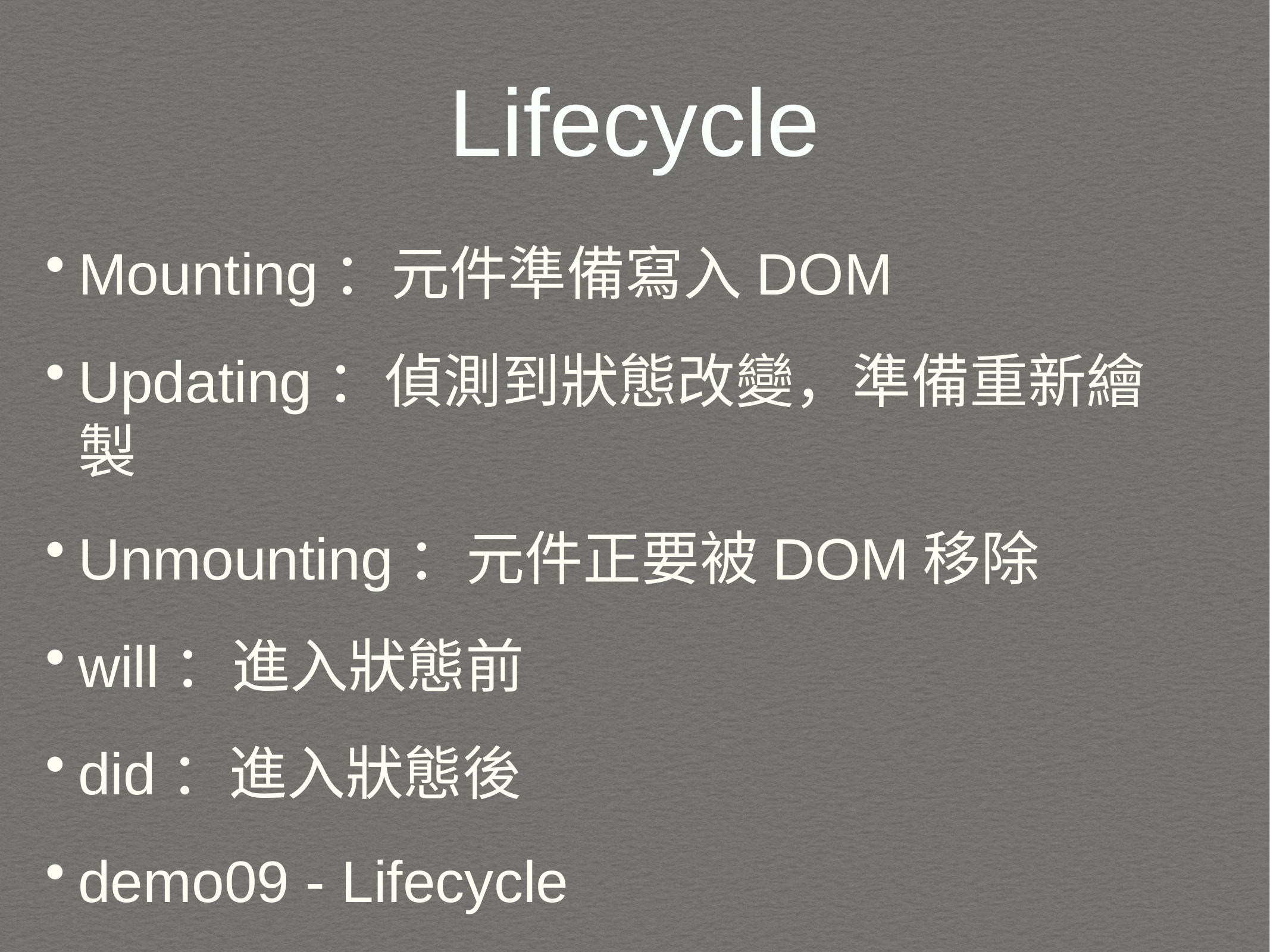

# Lifecycle
Mounting：元件準備寫入DOM
Updating：偵測到狀態改變，準備重新繪製
Unmounting：元件正要被DOM移除
will：進入狀態前
did：進入狀態後
demo09 - Lifecycle